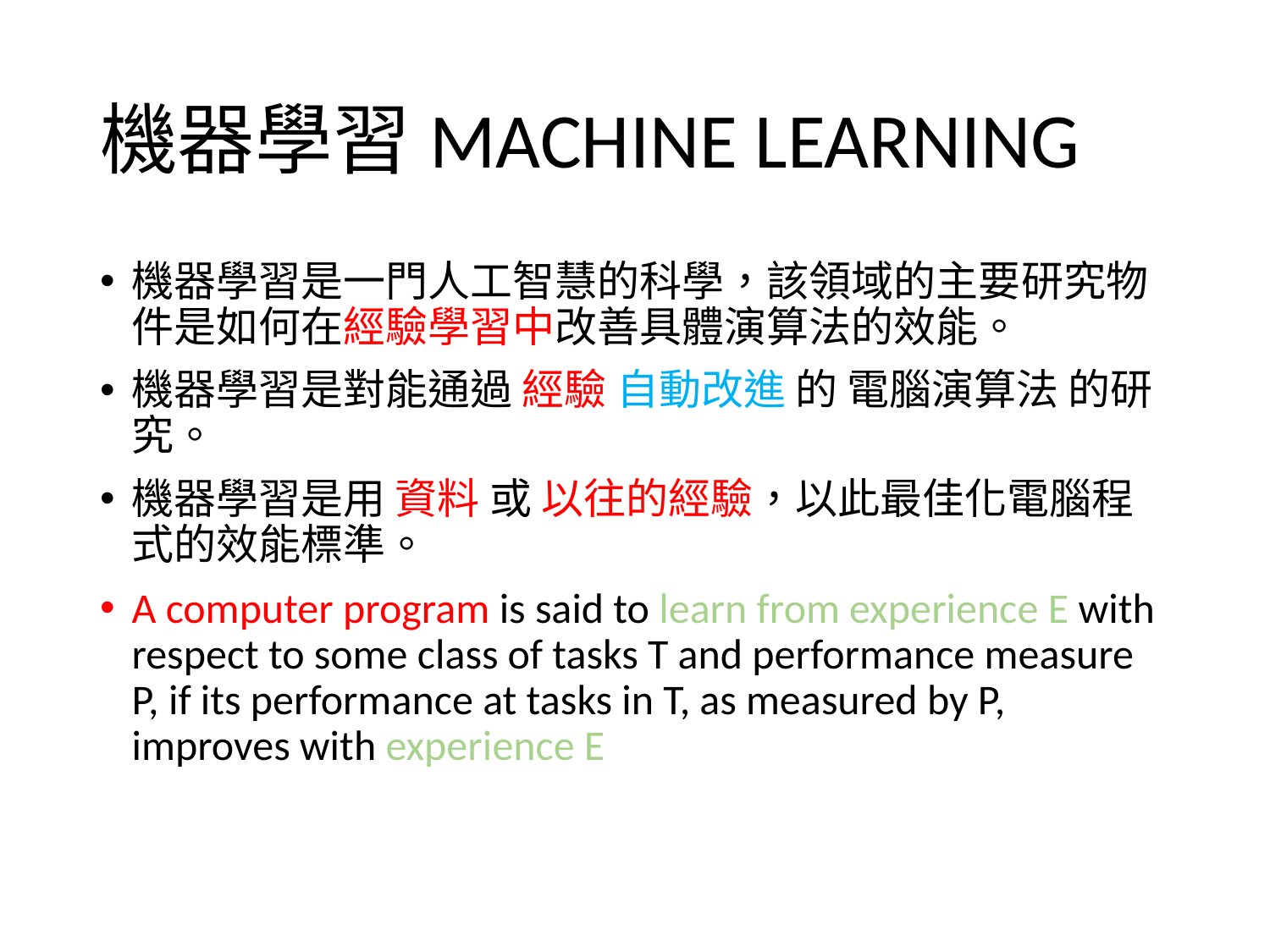

# 機器學習MACHINE LEARNING
機器學習是一門人工智慧的科學，該領域的主要研究物件是如何在經驗學習中改善具體演算法的效能。
機器學習是對能通過 經驗 自動改進 的 電腦演算法 的研究。
機器學習是用 資料 或 以往的經驗，以此最佳化電腦程式的效能標準。
A computer program is said to learn from experience E with respect to some class of tasks T and performance measure P, if its performance at tasks in T, as measured by P, improves with experience E